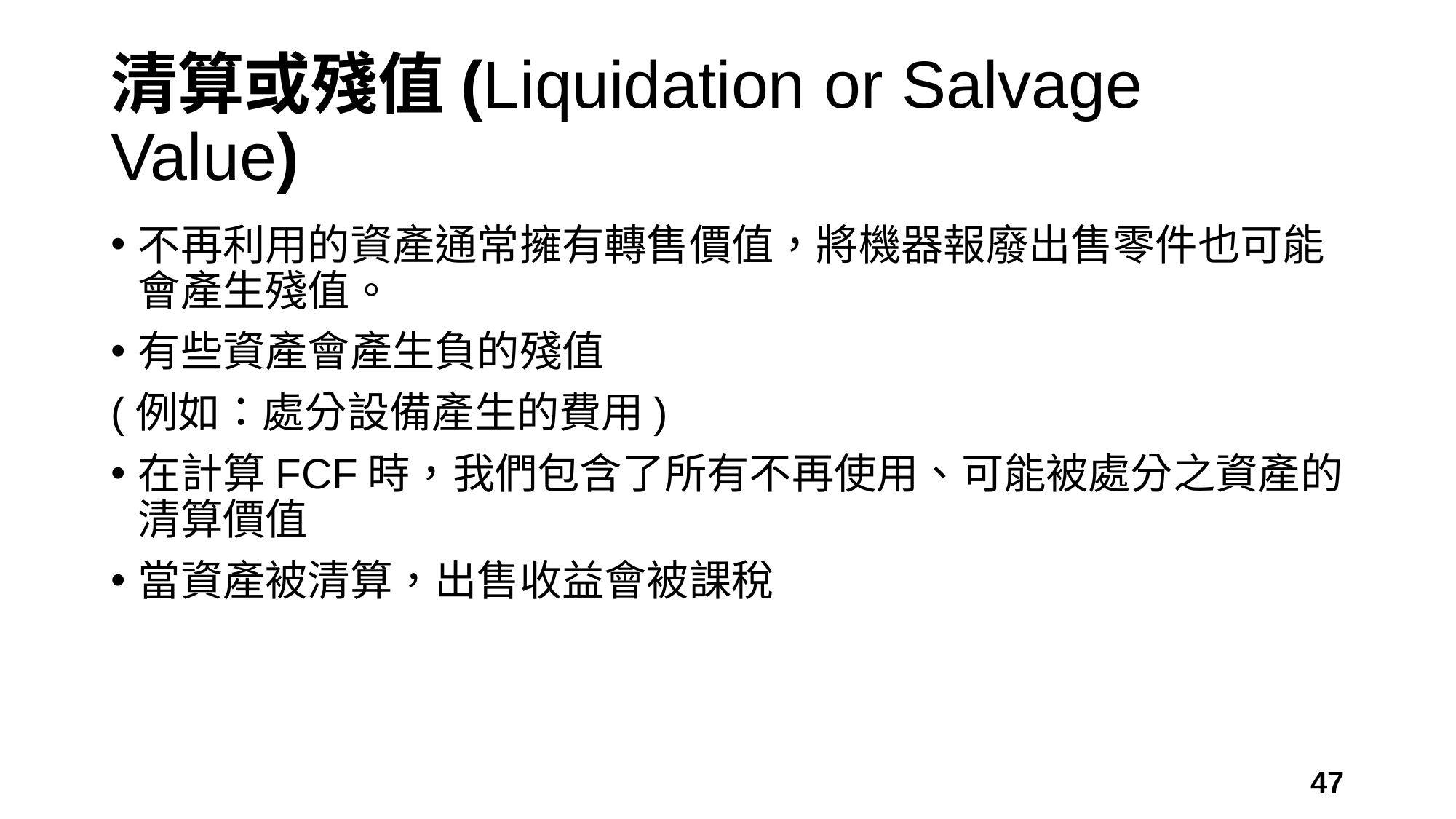

# 清算或殘值(Liquidation or Salvage Value)
不再利用的資產通常擁有轉售價值，將機器報廢出售零件也可能會產生殘值。
有些資產會產生負的殘值
(例如：處分設備產生的費用)
在計算FCF時，我們包含了所有不再使用、可能被處分之資產的清算價值
當資產被清算，出售收益會被課稅
47